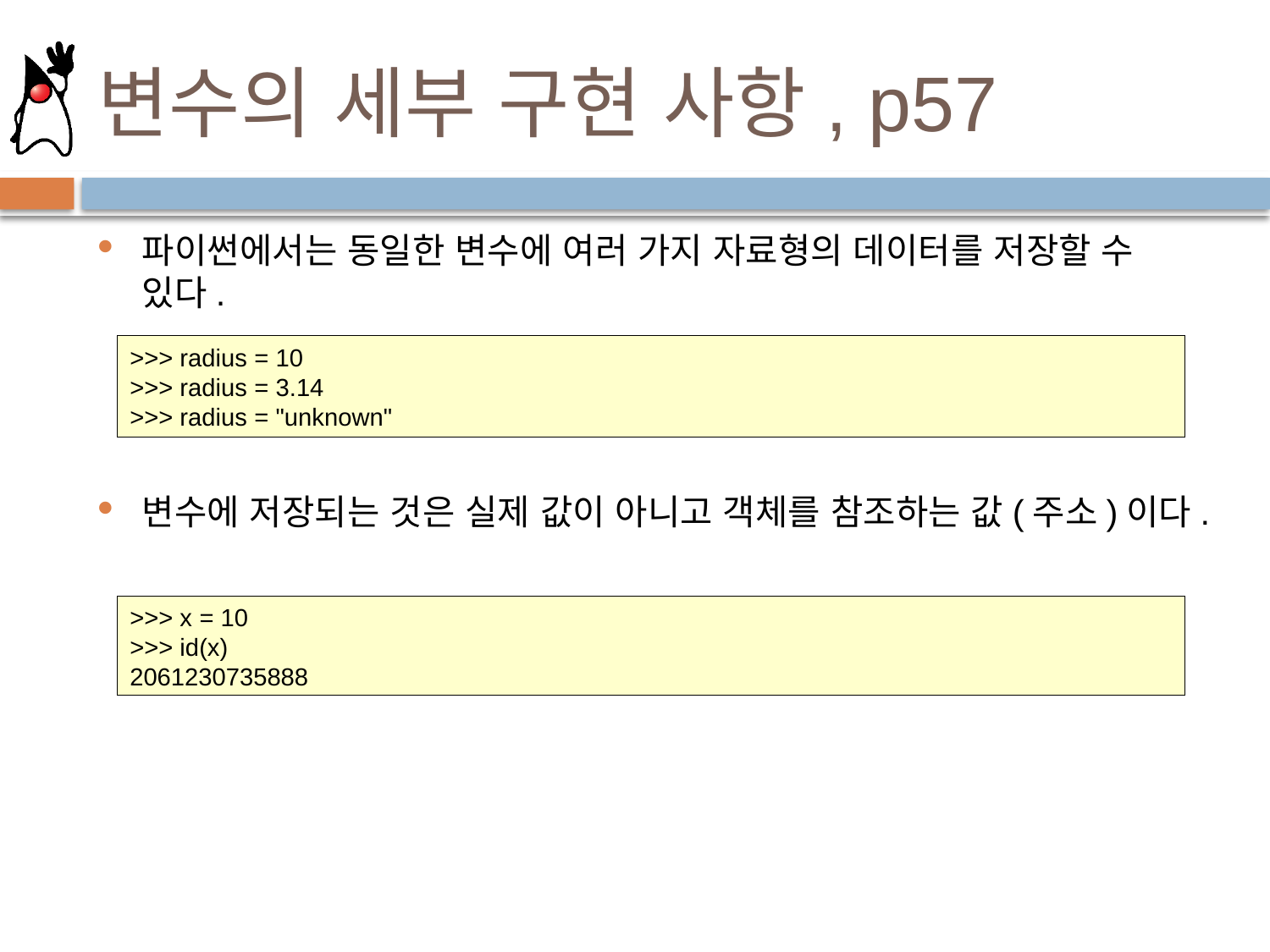

# 변수의 세부 구현 사항, p57
파이썬에서는 동일한 변수에 여러 가지 자료형의 데이터를 저장할 수 있다.

변수에 저장되는 것은 실제 값이 아니고 객체를 참조하는 값(주소)이다.
>>> radius = 10
>>> radius = 3.14
>>> radius = "unknown"
>>> x = 10
>>> id(x)
2061230735888